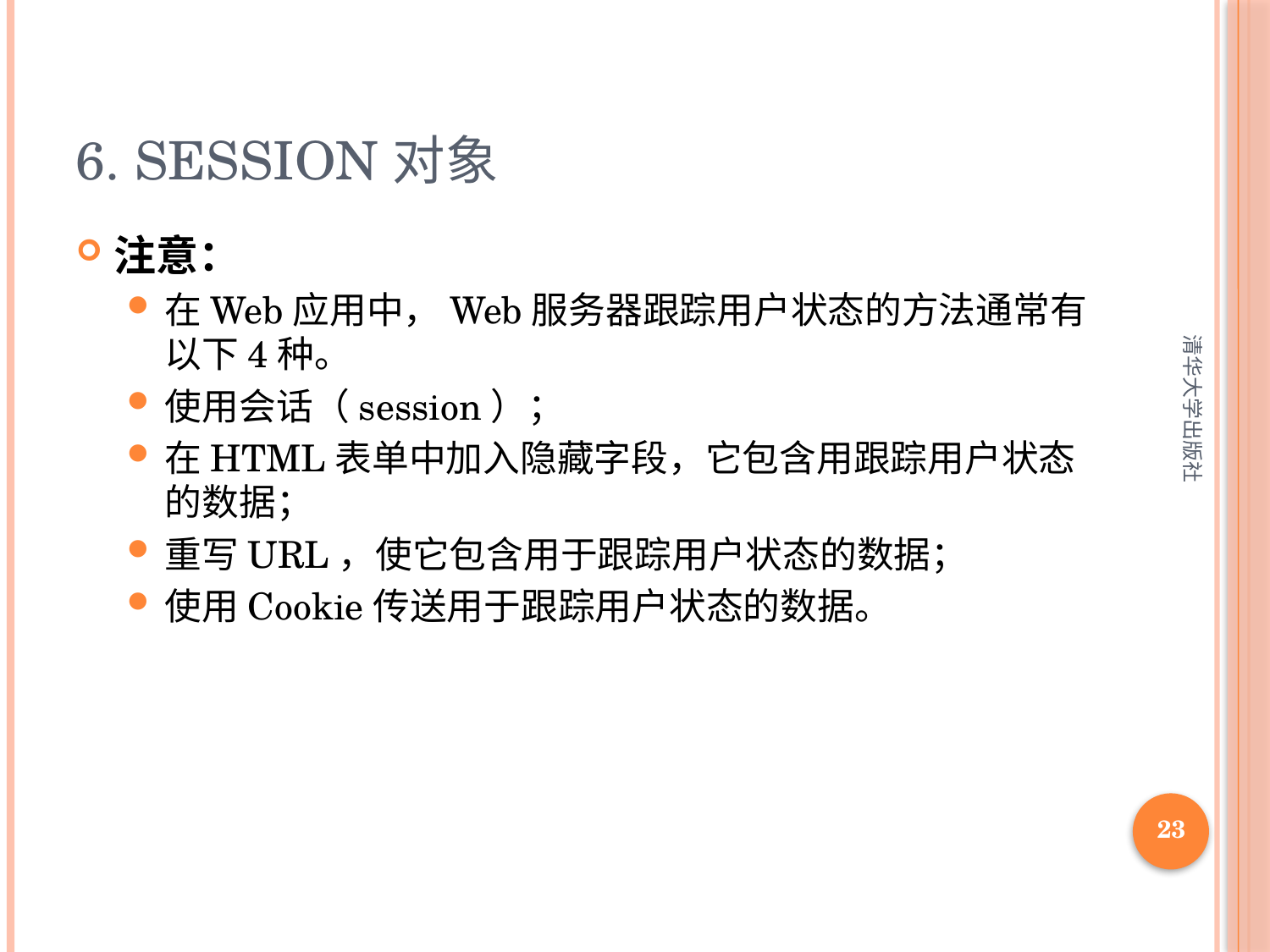

# 6. session对象
注意：
在Web应用中，Web服务器跟踪用户状态的方法通常有以下4种。
使用会话（session）；
在HTML表单中加入隐藏字段，它包含用跟踪用户状态的数据；
重写URL，使它包含用于跟踪用户状态的数据；
使用Cookie传送用于跟踪用户状态的数据。
清华大学出版社
23